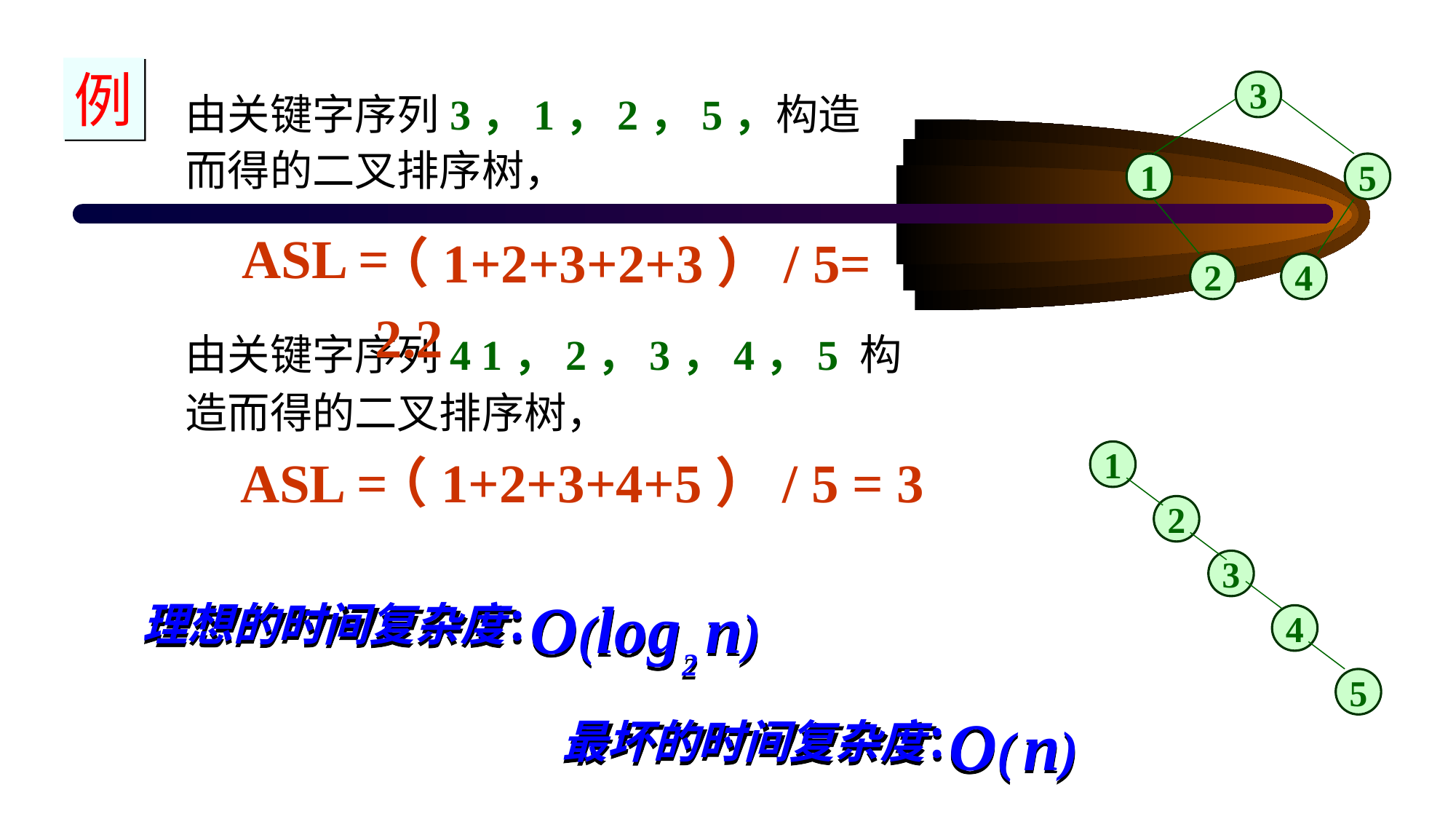

例
3
由关键字序列3，1，2，5，构造而得的二叉排序树，

1
5

ASL =
（1+2+3+2+3）/ 5= 2.2
2
4
由关键字序列4 1，2，3，4，5 构造而得的二叉排序树，
ASL =
（1+2+3+4+5）/ 5 = 3

1

2

3
O(log2 n)
理想的时间复杂度：

4

5
O( n)
最坏的时间复杂度：